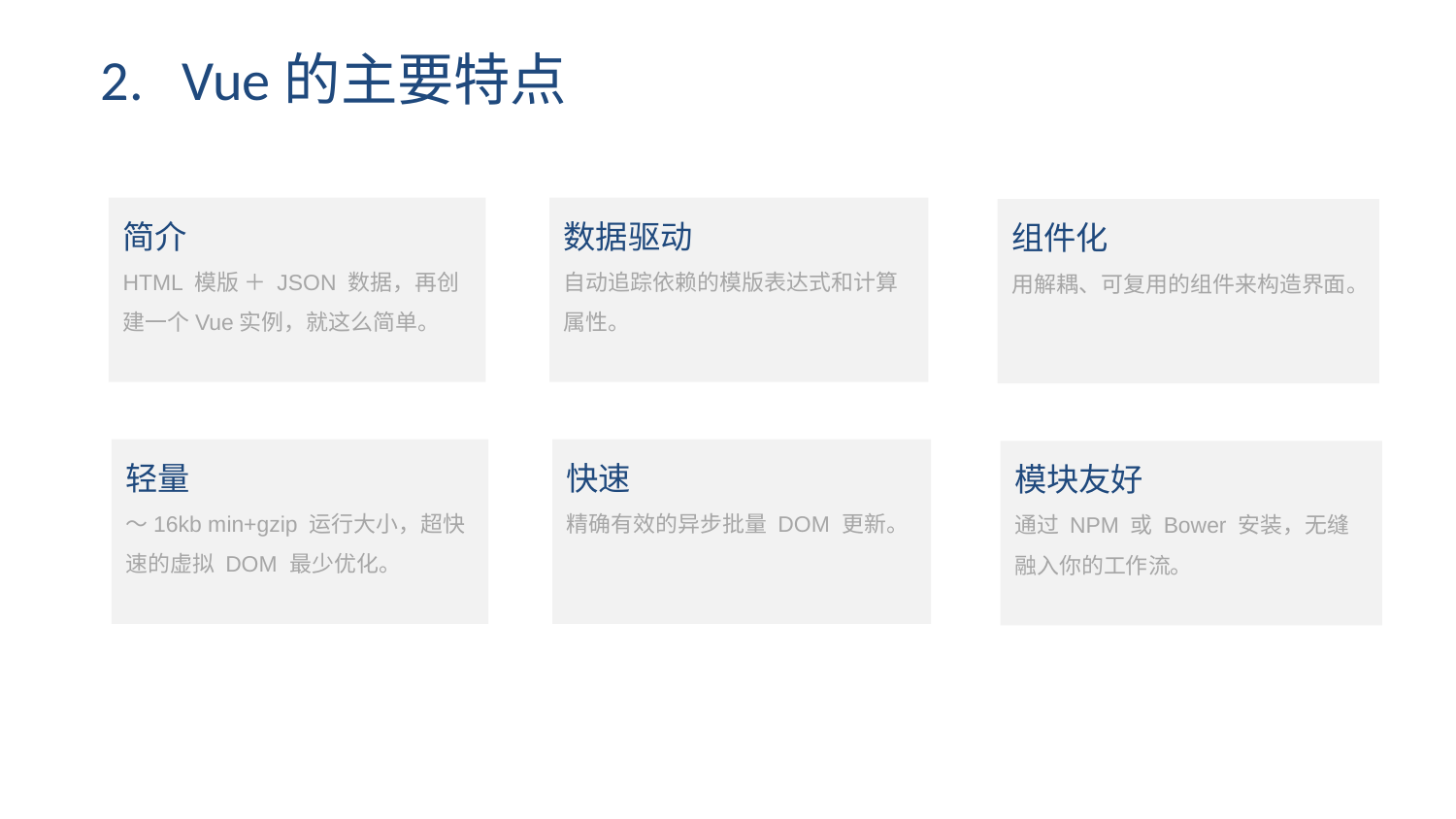

# 2.   Vue的主要特点
简介
HTML 模版 ＋ JSON 数据，再创建一个Vue实例，就这么简单。

数据驱动
自动追踪依赖的模版表达式和计算属性。

组件化
用解耦、可复用的组件来构造界面。

轻量
～16kb min+gzip 运行大小，超快速的虚拟 DOM 最少优化。

快速
精确有效的异步批量 DOM 更新。

模块友好
通过 NPM 或 Bower 安装，无缝融入你的工作流。

8